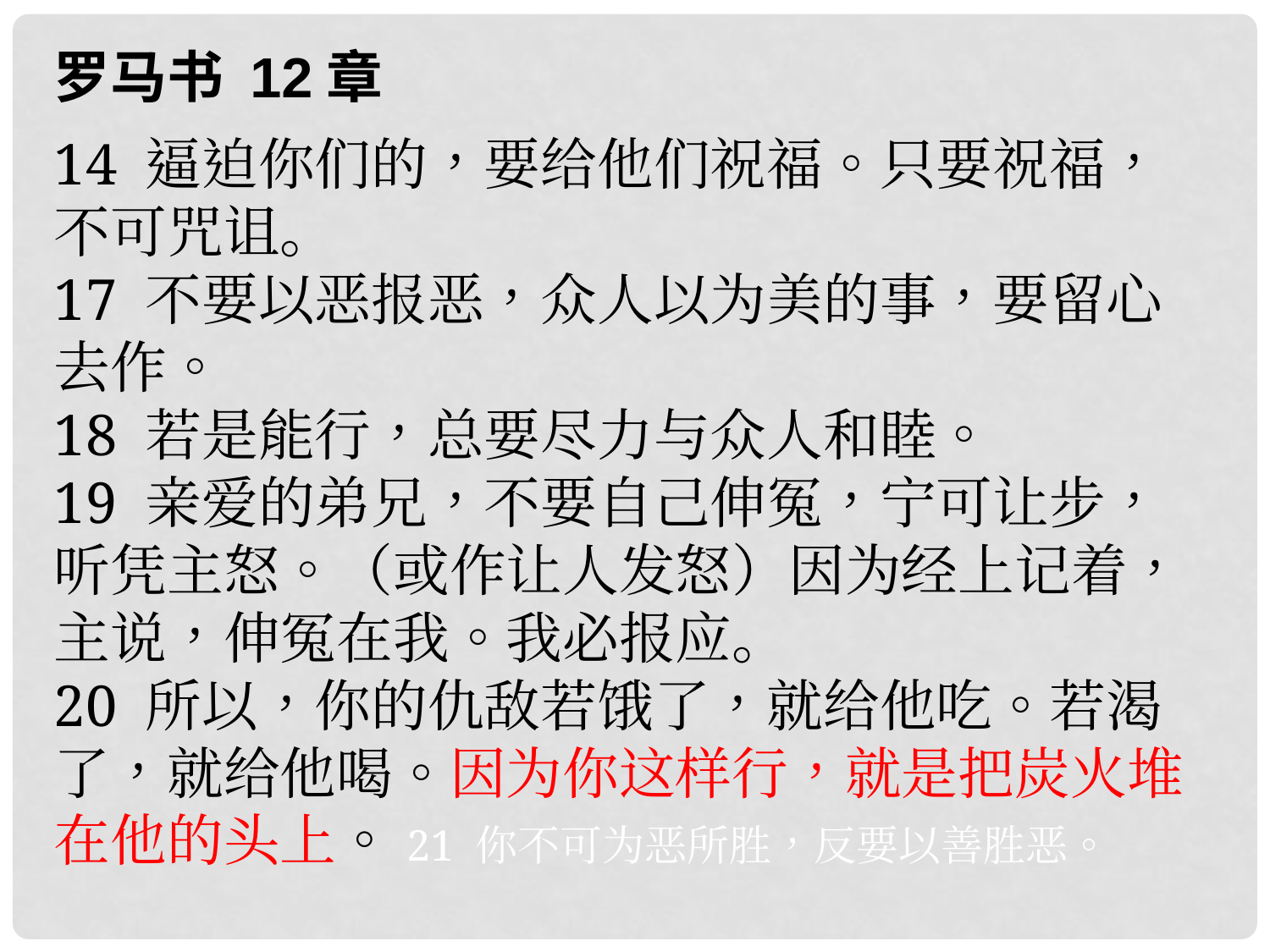

罗马书 12章
14 逼迫你们的，要给他们祝福。只要祝福，不可咒诅。
17 不要以恶报恶，众人以为美的事，要留心去作。
18 若是能行，总要尽力与众人和睦。
19 亲爱的弟兄，不要自己伸冤，宁可让步，听凭主怒。（或作让人发怒）因为经上记着，主说，伸冤在我。我必报应。
20 所以，你的仇敌若饿了，就给他吃。若渴了，就给他喝。因为你这样行，就是把炭火堆在他的头上。21 你不可为恶所胜，反要以善胜恶。